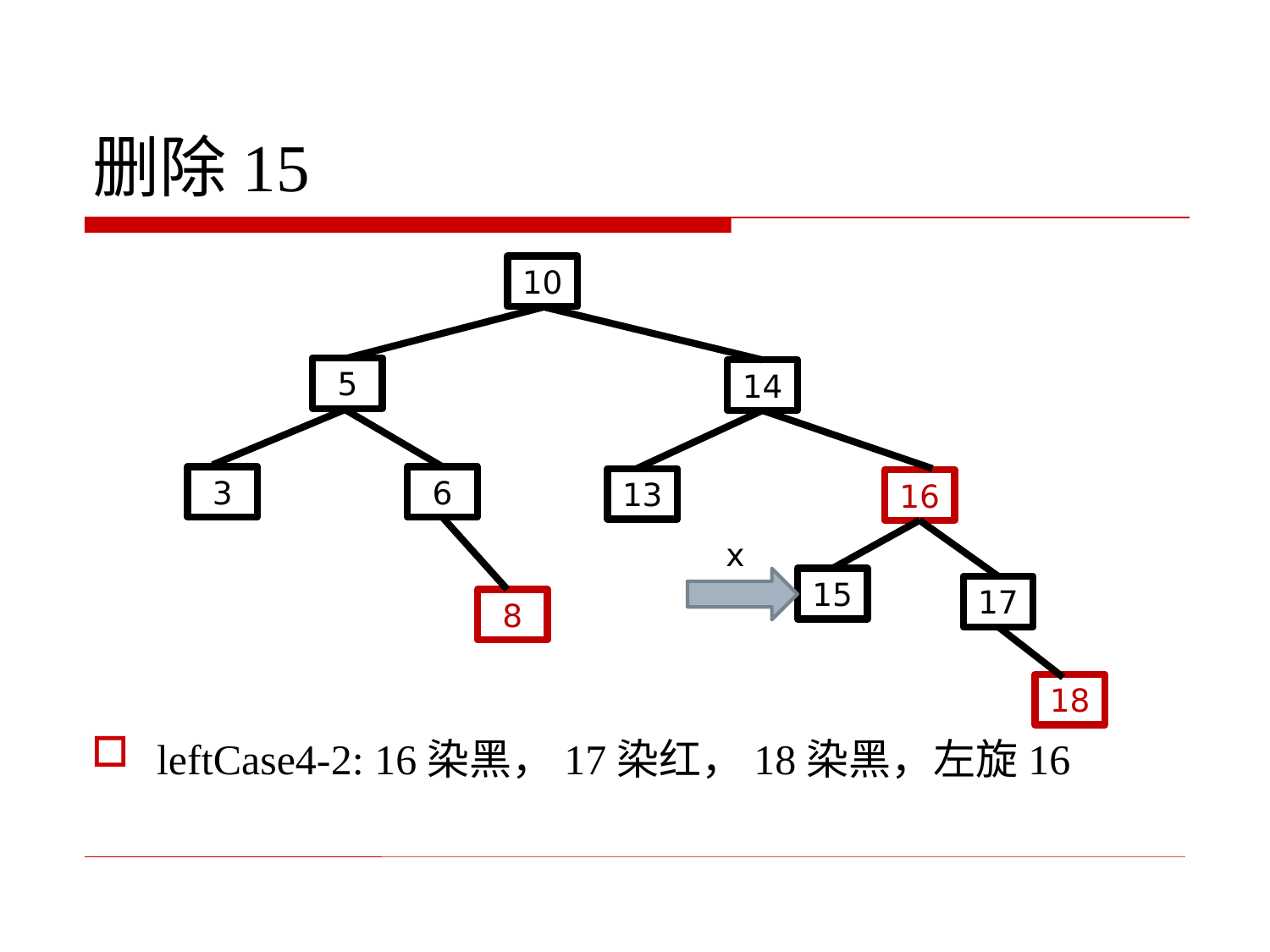

# 删除15

leftCase4-2: 16染黑，17染红，18染黑，左旋16

10
5
14
3
6
13
16
15
17
8
18
x